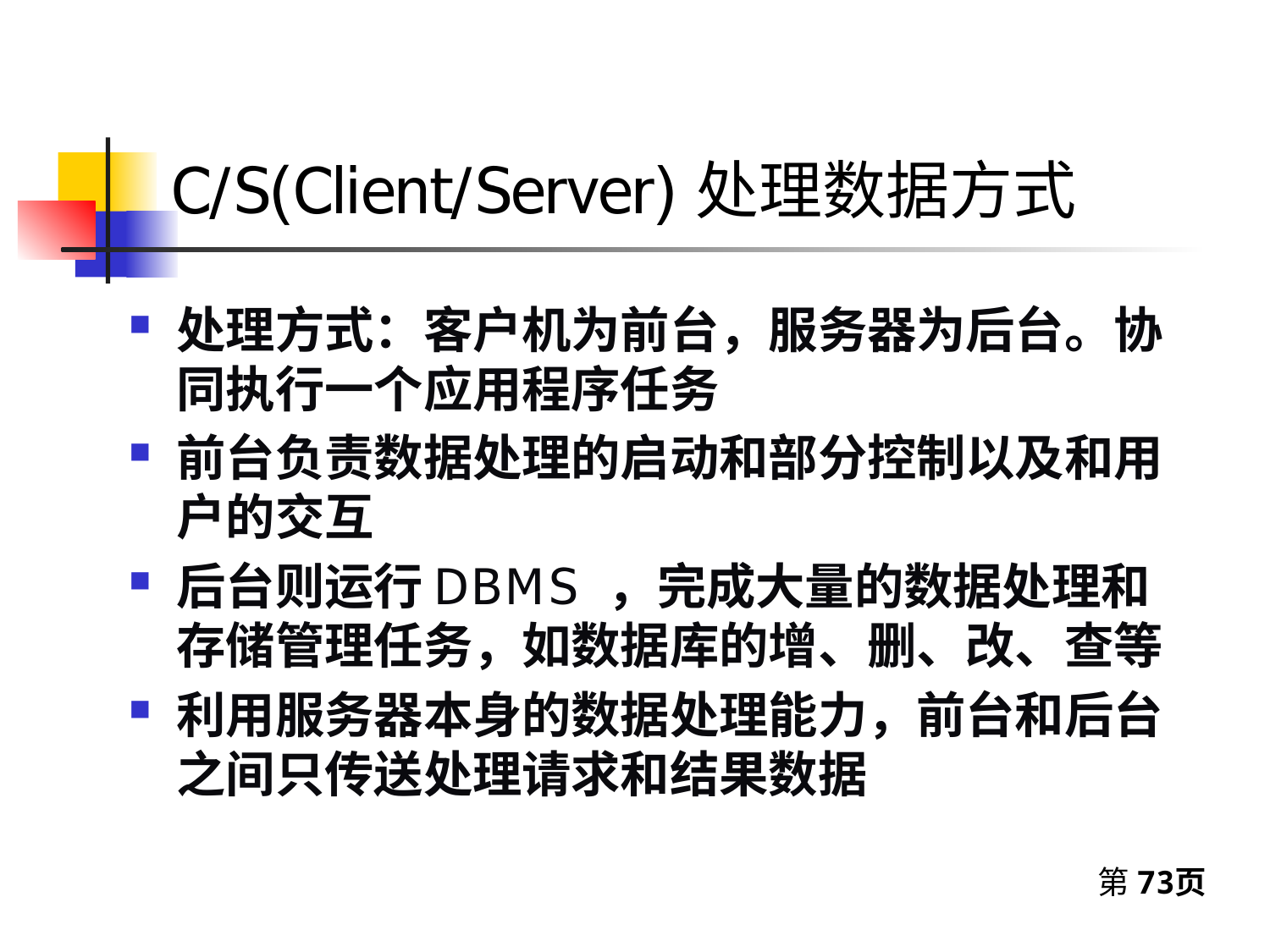

# C/S(Client/Server)处理数据方式
处理方式：客户机为前台，服务器为后台。协同执行一个应用程序任务
前台负责数据处理的启动和部分控制以及和用户的交互
后台则运行DBMS ，完成大量的数据处理和存储管理任务，如数据库的增、删、改、查等
利用服务器本身的数据处理能力，前台和后台之间只传送处理请求和结果数据